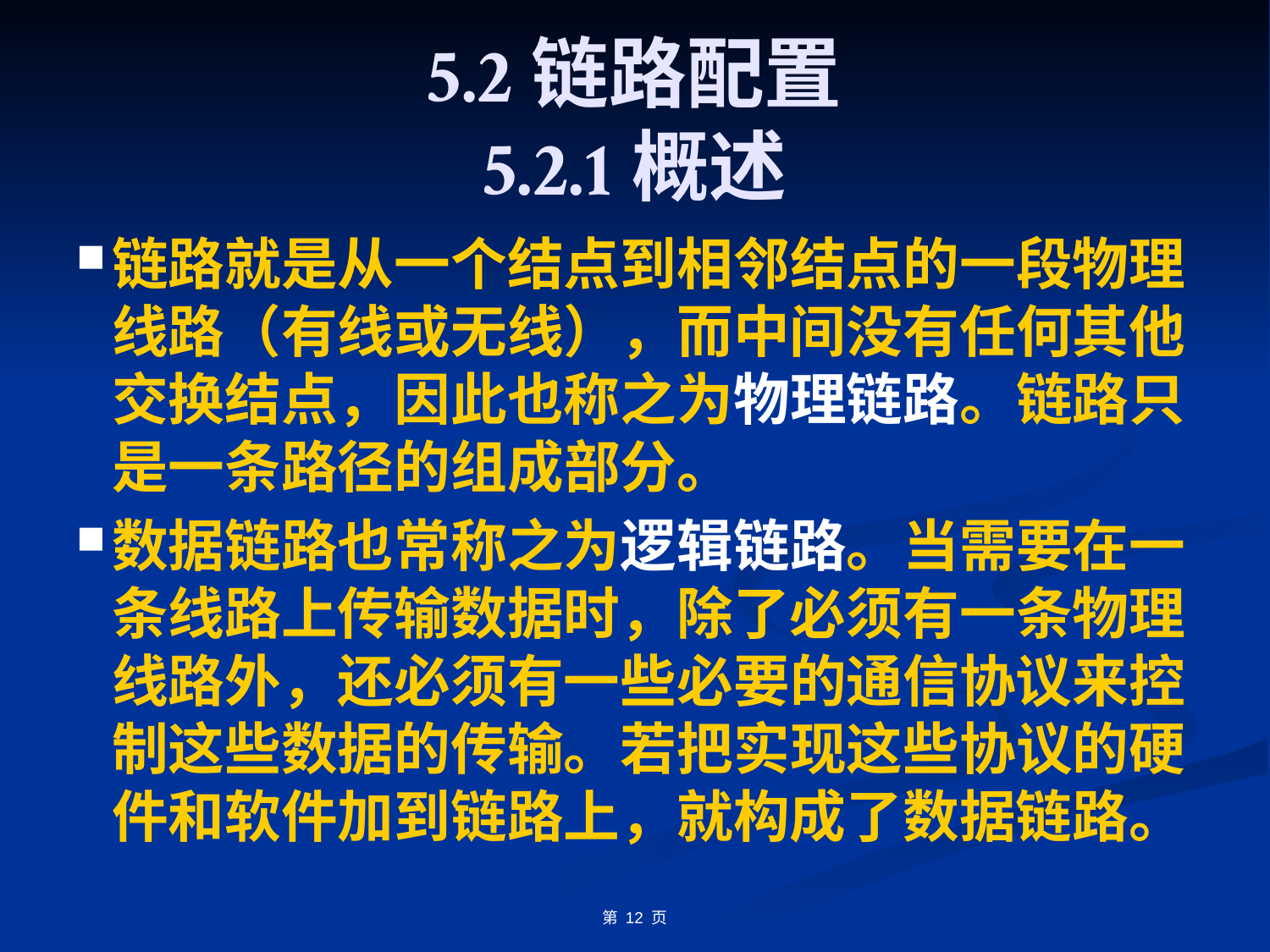

# 5.2链路配置 5.2.1概述
链路就是从一个结点到相邻结点的一段物理线路（有线或无线），而中间没有任何其他交换结点，因此也称之为物理链路。链路只是一条路径的组成部分。
数据链路也常称之为逻辑链路。当需要在一条线路上传输数据时，除了必须有一条物理线路外，还必须有一些必要的通信协议来控制这些数据的传输。若把实现这些协议的硬件和软件加到链路上，就构成了数据链路。

第 12 页